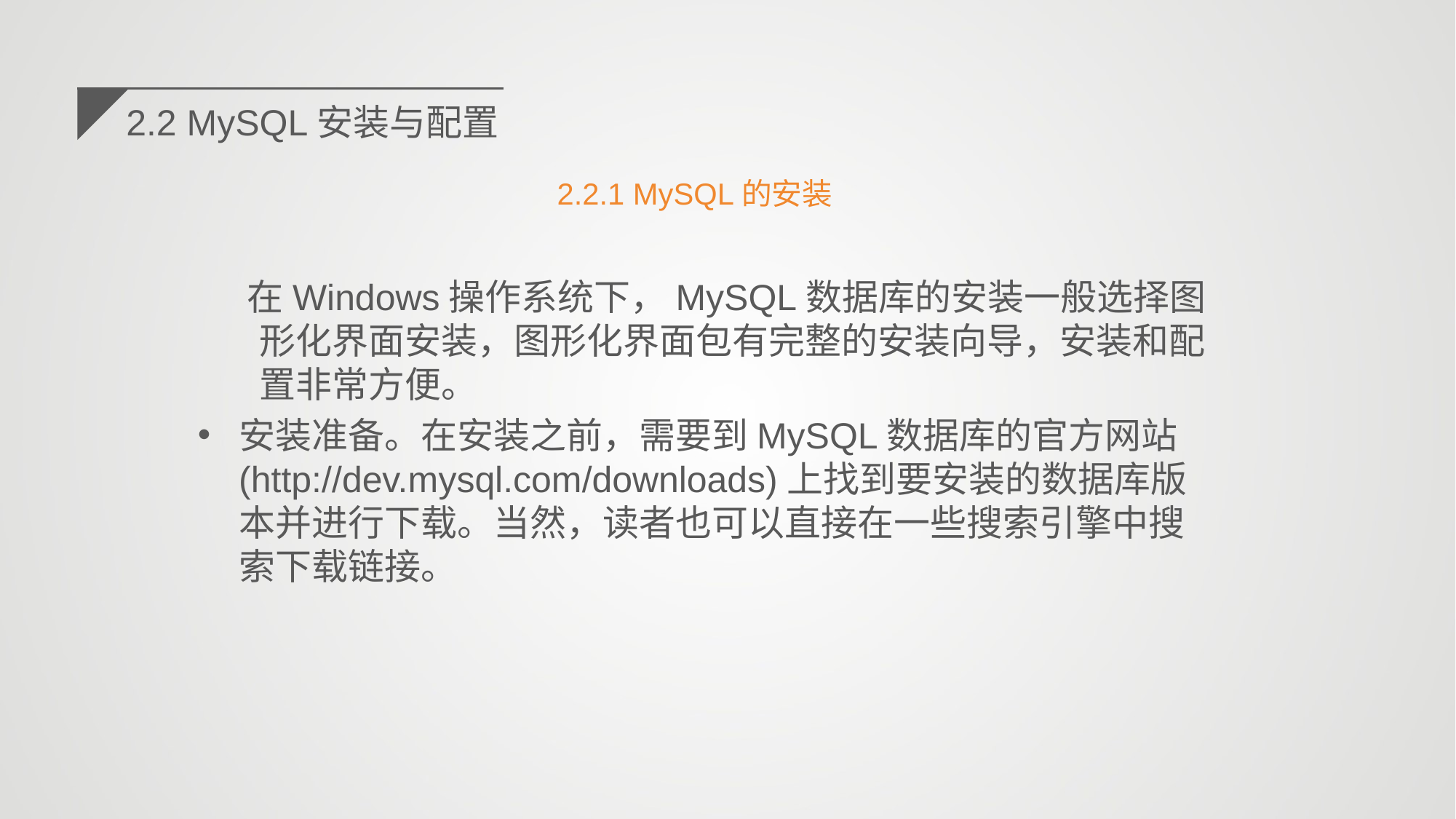

2.2 MySQL安装与配置

2.2.1 MySQL的安装
     在Windows操作系统下，MySQL数据库的安装一般选择图形化界面安装，图形化界面包有完整的安装向导，安装和配置非常方便。
安装准备。在安装之前，需要到MySQL数据库的官方网站(http://dev.mysql.com/downloads)上找到要安装的数据库版本并进行下载。当然，读者也可以直接在一些搜索引擎中搜索下载链接。